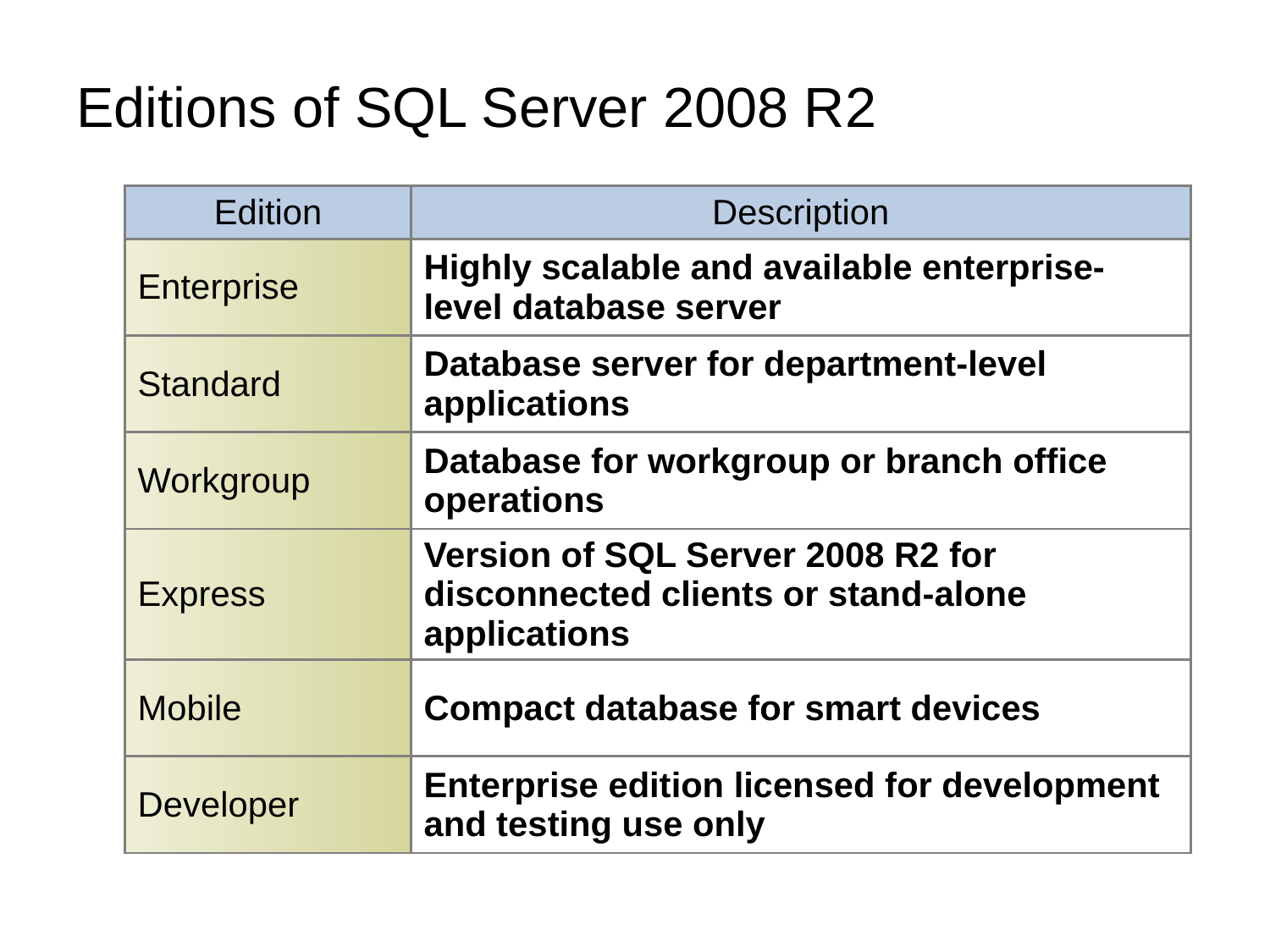

# Editions of SQL Server 2008 R2
| Edition | Description |
| --- | --- |
| Enterprise | Highly scalable and available enterprise-level database server |
| Standard | Database server for department-level applications |
| Workgroup | Database for workgroup or branch office operations |
| Express | Version of SQL Server 2008 R2 for disconnected clients or stand-alone applications |
| Mobile | Compact database for smart devices |
| Developer | Enterprise edition licensed for development and testing use only |
咨询热线 010-51905758　Ｈttp://www.easthome.com